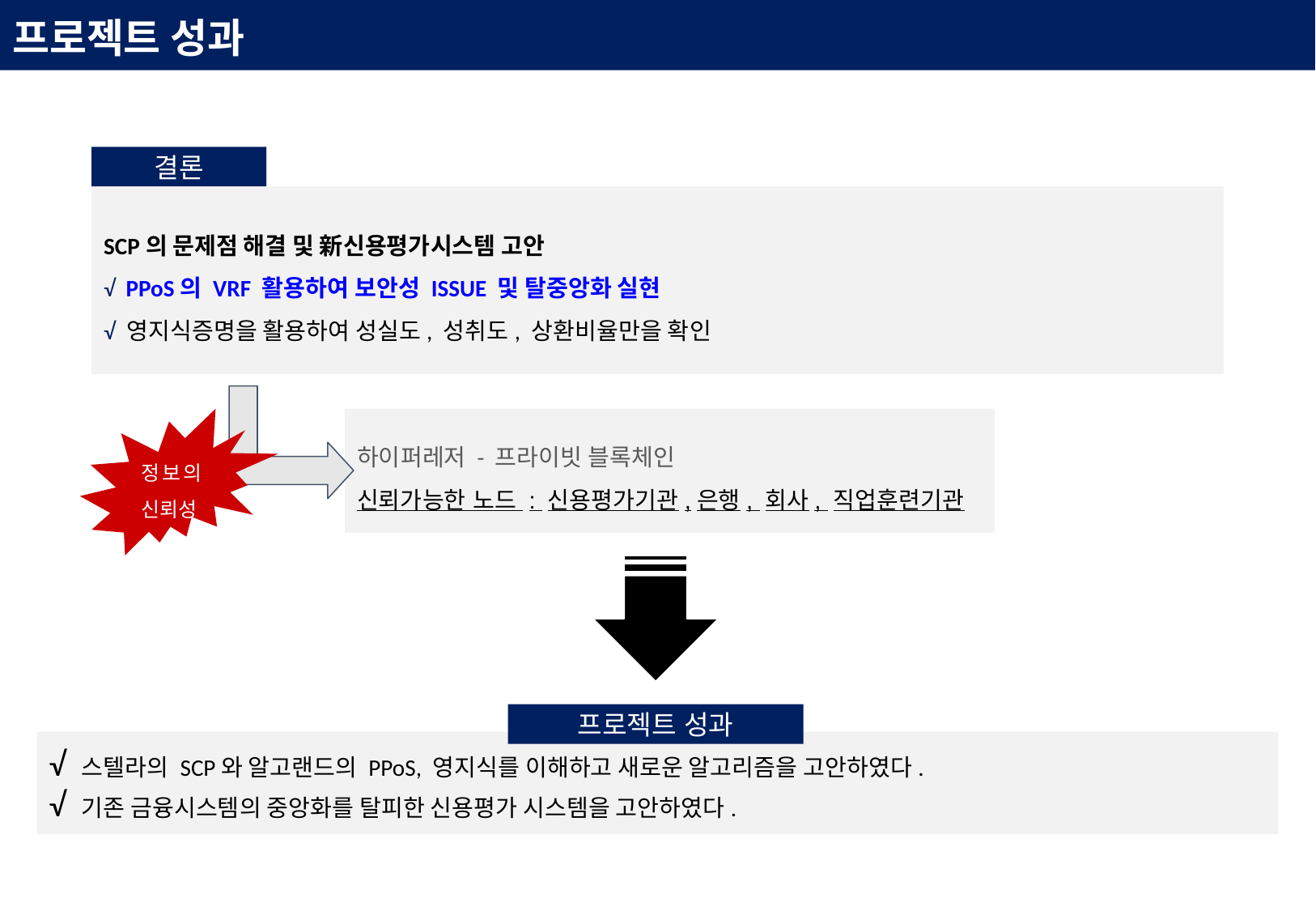

프로젝트 성과
결론
SCP의 문제점 해결 및 新신용평가시스템 고안
√  PPoS의 VRF 활용하여 보안성 ISSUE 및 탈중앙화 실현
√ 영지식증명을 활용하여 성실도, 성취도, 상환비율만을 확인

정보의 신뢰성
하이퍼레저 - 프라이빗 블록체인
신뢰가능한 노드 : 신용평가기관,은행, 회사, 직업훈련기관

프로젝트 성과
√ 스텔라의 SCP와 알고랜드의 PPoS, 영지식를 이해하고 새로운 알고리즘을 고안하였다.
√ 기존 금융시스템의 중앙화를 탈피한 신용평가 시스템을 고안하였다.